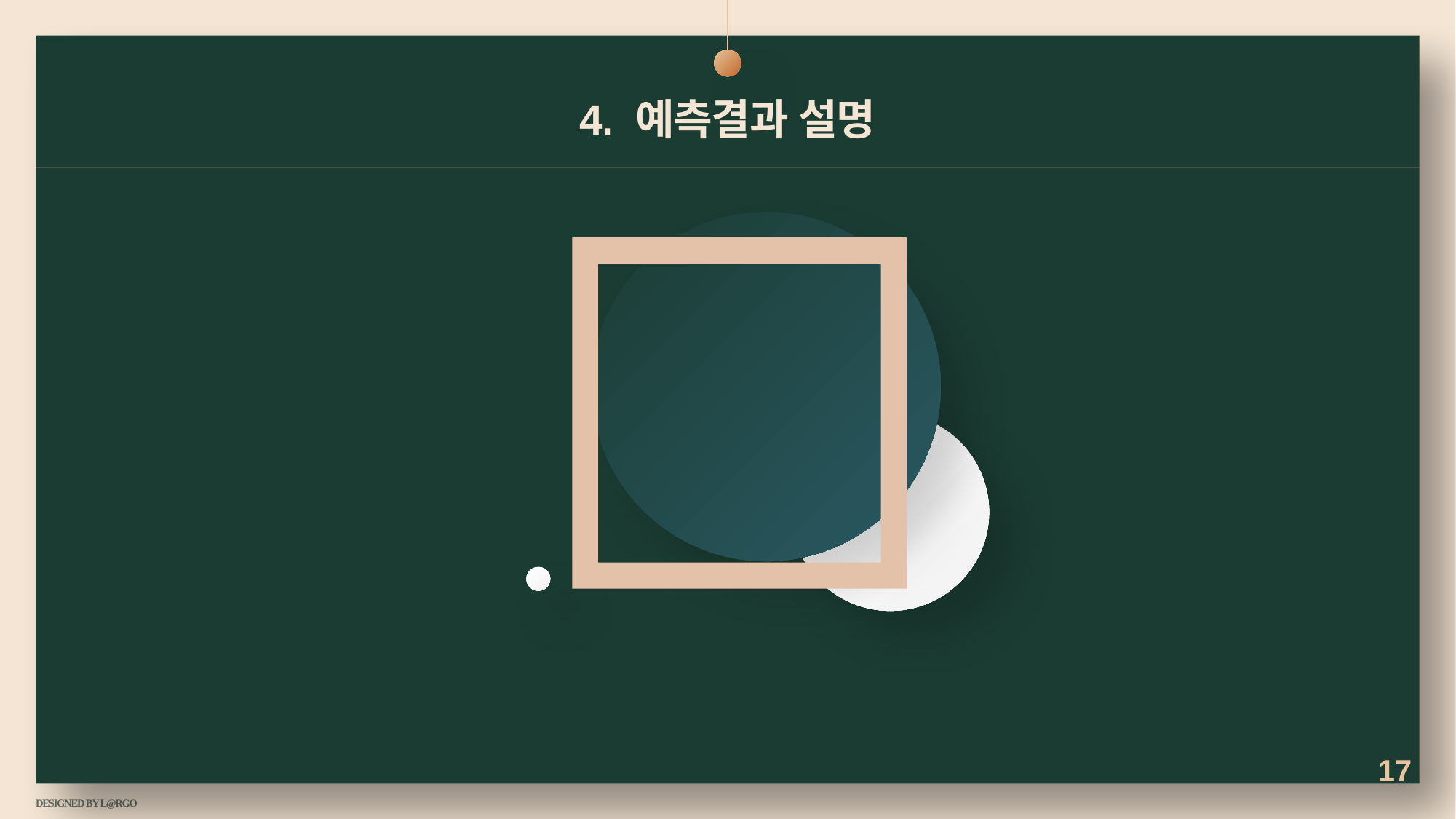

# 4. 예측결과 설명

I love you the more in that I believe you had liked me
for my own sake and for nothing else.

John Keats
17
DESIGNED BY L@RGO